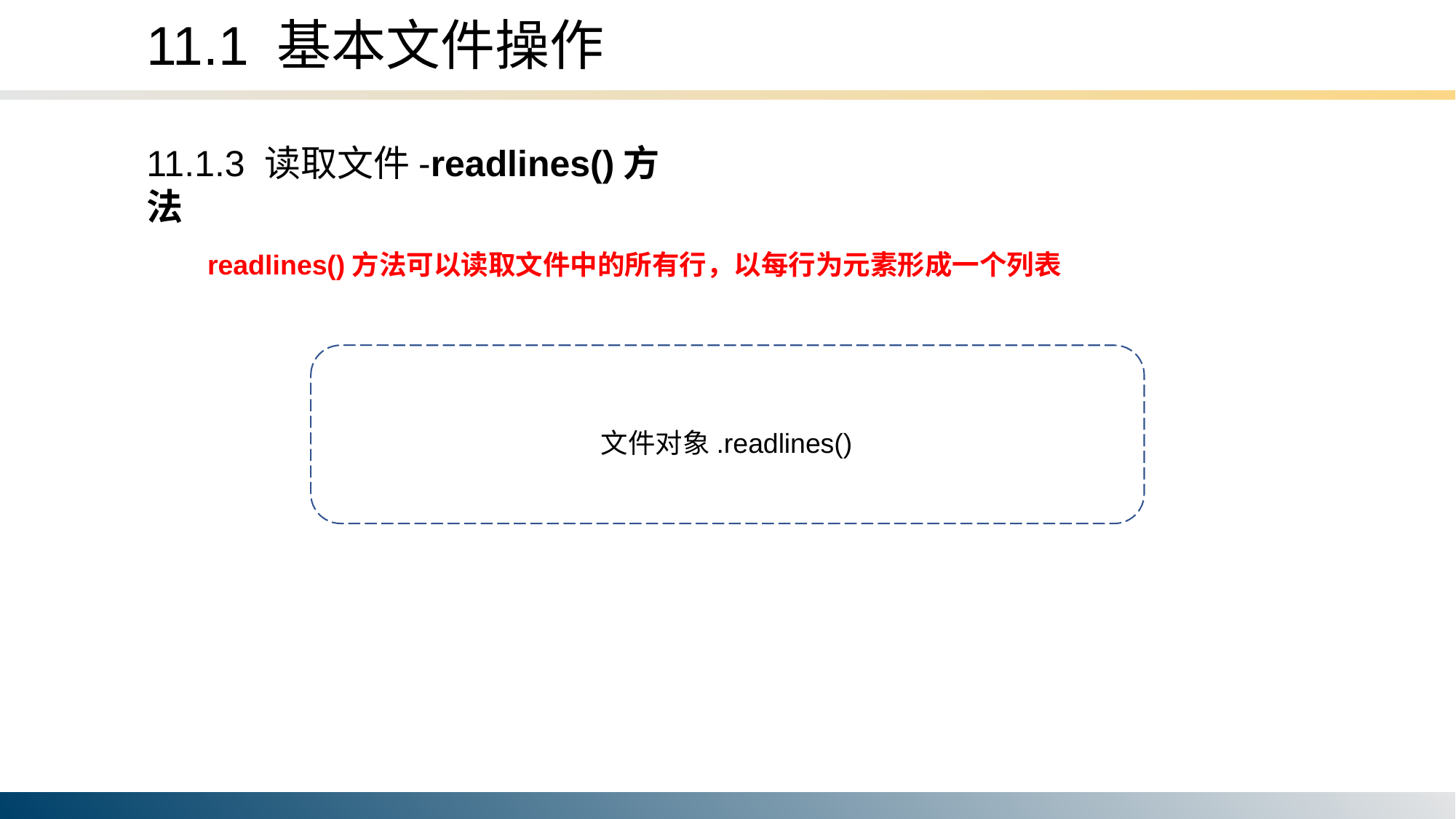

11.1 基本文件操作
11.1.3 读取文件-readlines()方法
readlines()方法可以读取文件中的所有行，以每行为元素形成一个列表

文件对象.readlines()